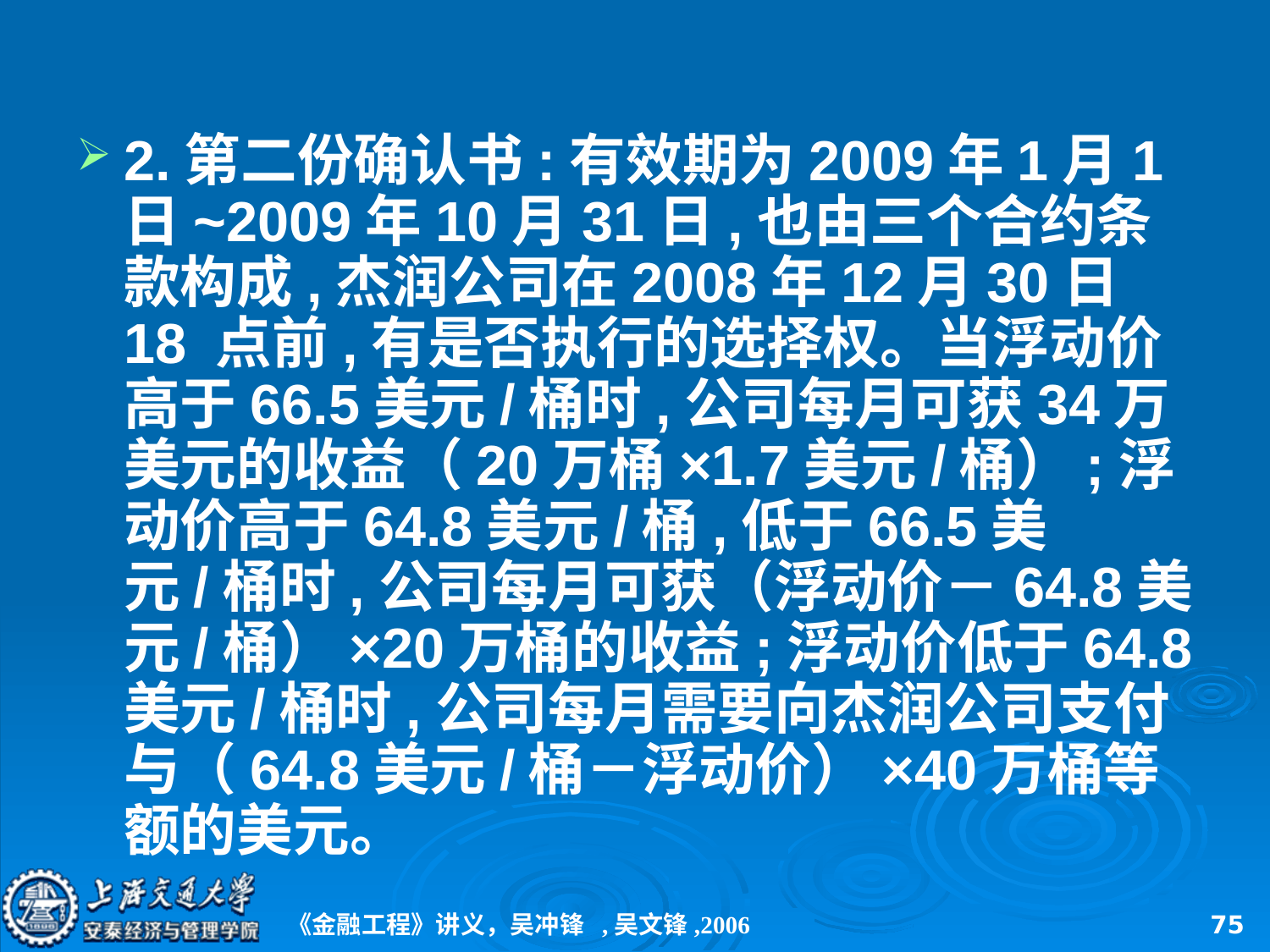

#
2.第二份确认书:有效期为2009年1月1日~2009年10月31日,也由三个合约条款构成,杰润公司在2008年12月30日18 点前,有是否执行的选择权。当浮动价高于66.5美元/桶时,公司每月可获34万美元的收益（20万桶×1.7美元/桶）;浮动价高于64.8美元/桶,低于66.5美元/桶时,公司每月可获（浮动价－64.8美元/桶）×20万桶的收益;浮动价低于64.8美元/桶时,公司每月需要向杰润公司支付与（64.8美元/桶－浮动价）×40万桶等额的美元。